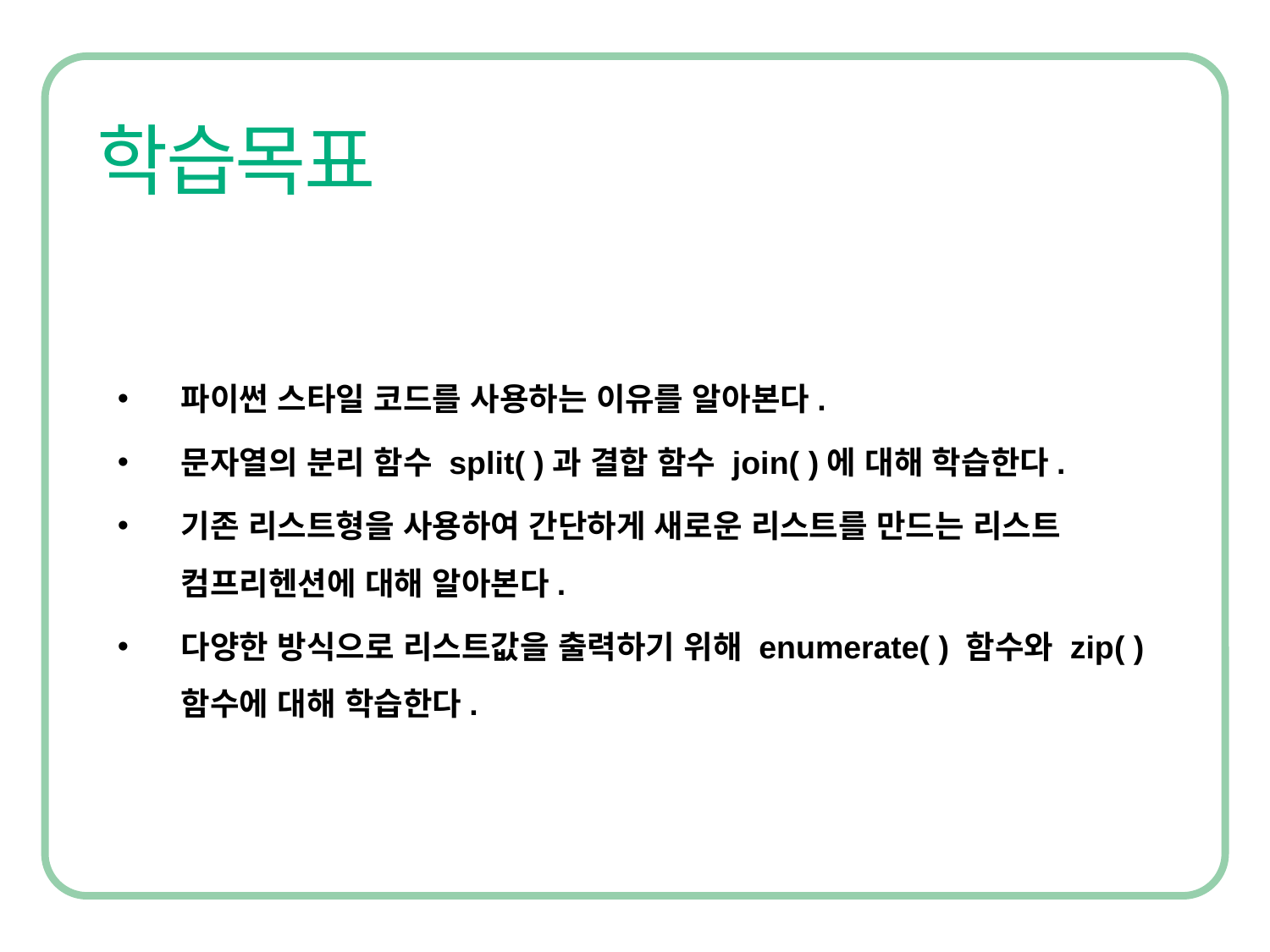

파이썬 스타일 코드를 사용하는 이유를 알아본다.
문자열의 분리 함수 split( )과 결합 함수 join( )에 대해 학습한다.
기존 리스트형을 사용하여 간단하게 새로운 리스트를 만드는 리스트 컴프리헨션에 대해 알아본다.
다양한 방식으로 리스트값을 출력하기 위해 enumerate( ) 함수와 zip( ) 함수에 대해 학습한다.